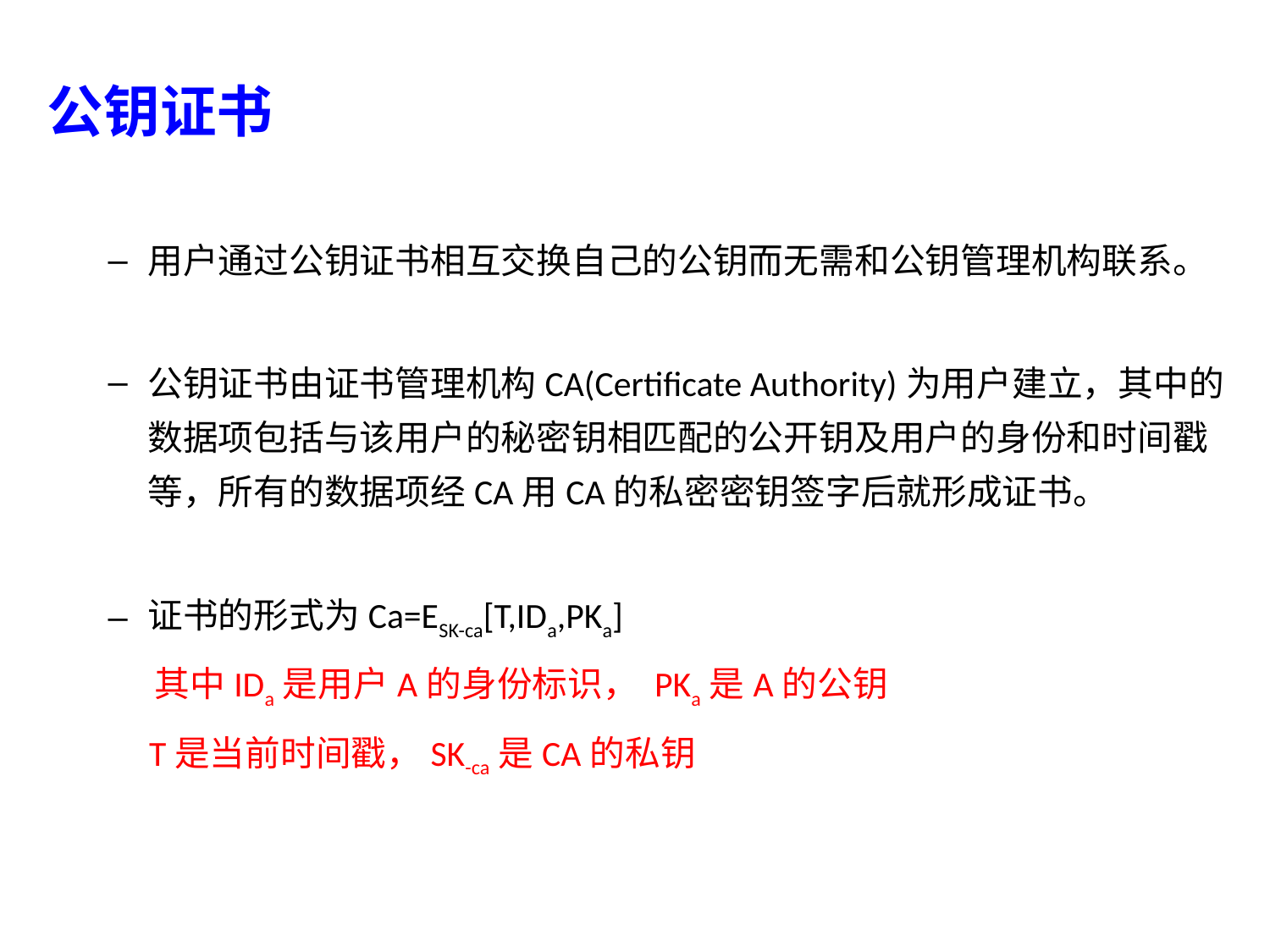

公钥证书
用户通过公钥证书相互交换自己的公钥而无需和公钥管理机构联系。

公钥证书由证书管理机构CA(Certificate Authority)为用户建立，其中的数据项包括与该用户的秘密钥相匹配的公开钥及用户的身份和时间戳等，所有的数据项经CA用CA的私密密钥签字后就形成证书。

证书的形式为Ca=ESK-ca[T,IDa,PKa]
             其中IDa是用户A的身份标识， PKa是A的公钥
             T是当前时间戳，SK-ca是CA的私钥